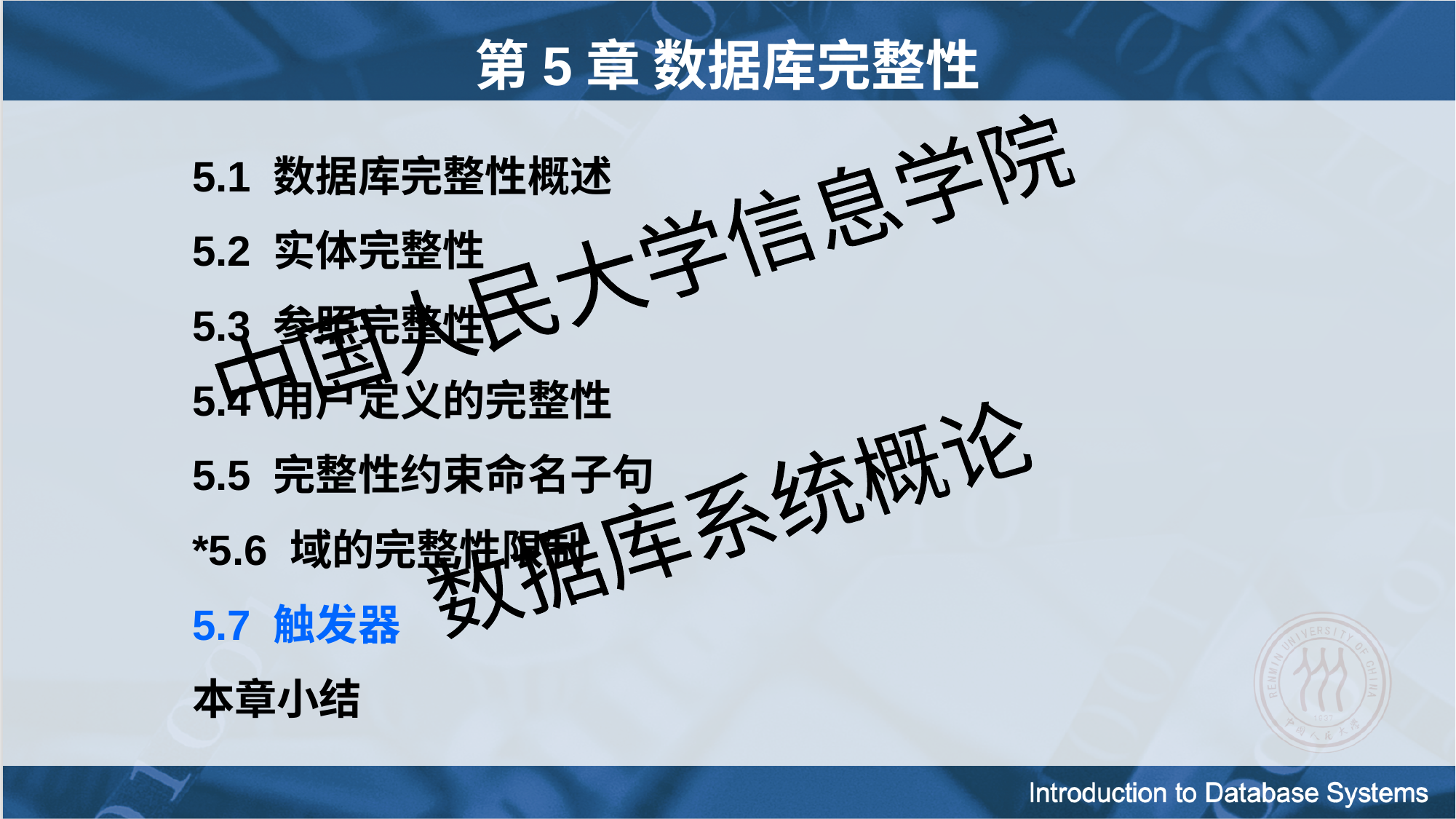

第5章 数据库完整性
5.1 数据库完整性概述
5.2 实体完整性
5.3 参照完整性
5.4 用户定义的完整性
5.5 完整性约束命名子句
*5.6 域的完整性限制
5.7 触发器
本章小结